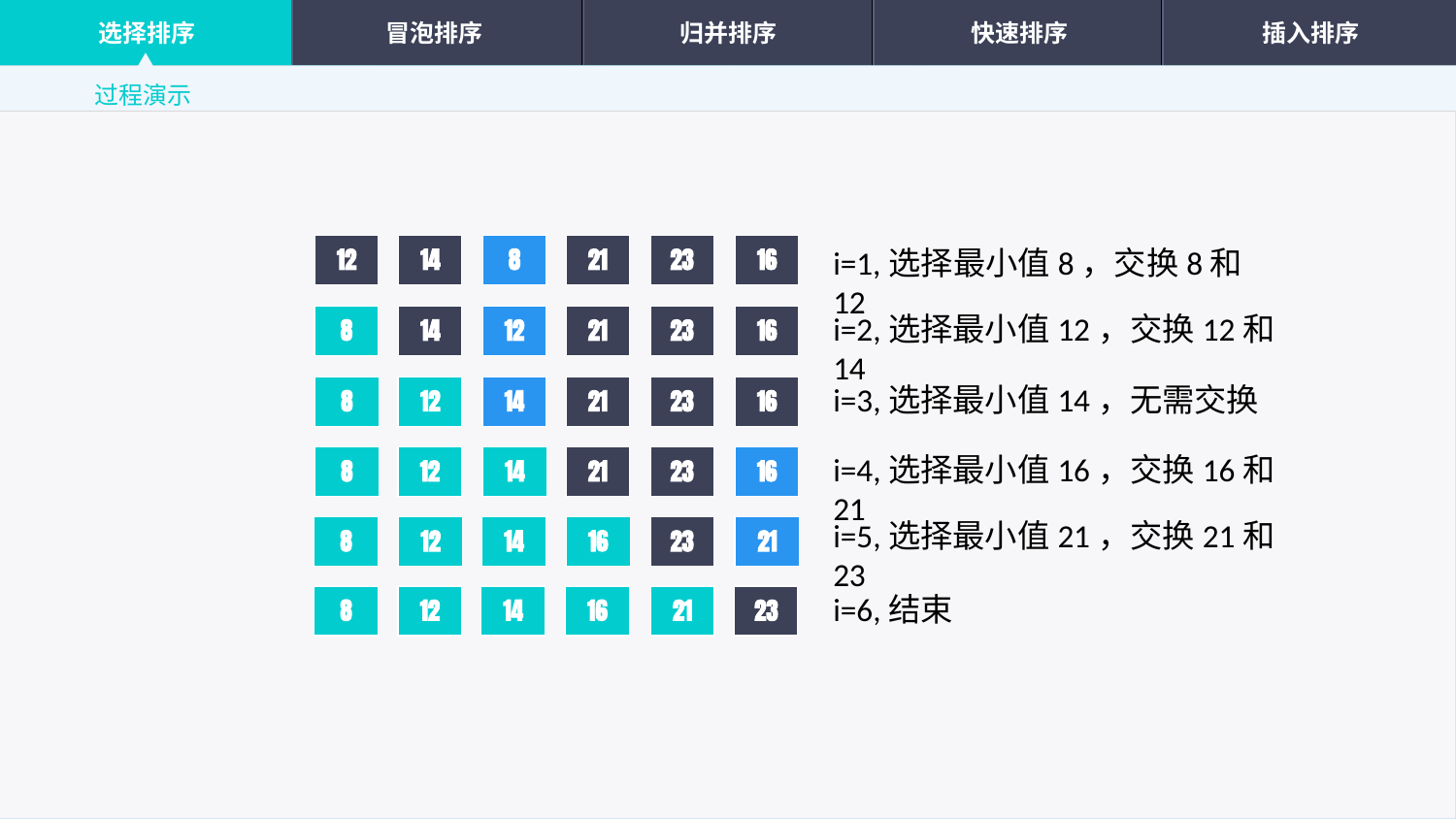

选择排序
冒泡排序
归并排序
快速排序
插入排序
过程演示
12
14
8
8
21
23
16
i=1,选择最小值8，交换8和12
i=2,选择最小值12，交换12和14
12
8
14
8
12
12
21
23
16
i=3,选择最小值14，无需交换
8
14
12
14
12
14
21
23
16
i=4,选择最小值16，交换16和21
8
12
14
14
21
23
16
16
i=5,选择最小值21，交换21和23
8
12
14
21
16
23
21
16
21
i=6,结束
8
12
14
16
23
21
21
23